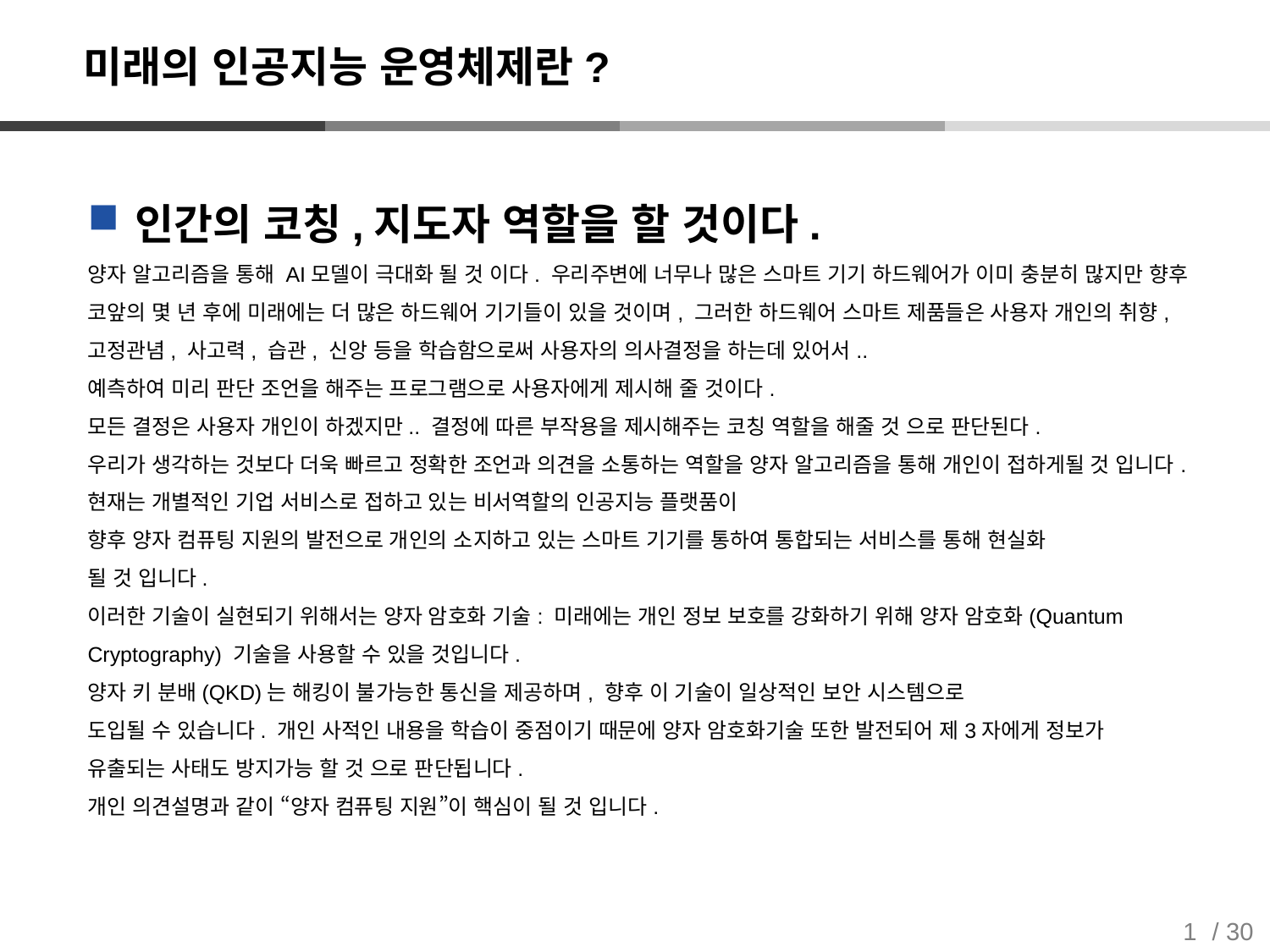

# 미래의 인공지능 운영체제란?
인간의 코칭,지도자 역할을 할 것이다.
양자 알고리즘을 통해 AI모델이 극대화 될 것 이다. 우리주변에 너무나 많은 스마트 기기 하드웨어가 이미 충분히 많지만 향후 코앞의 몇 년 후에 미래에는 더 많은 하드웨어 기기들이 있을 것이며, 그러한 하드웨어 스마트 제품들은 사용자 개인의 취향, 고정관념, 사고력, 습관, 신앙 등을 학습함으로써 사용자의 의사결정을 하는데 있어서..
예측하여 미리 판단 조언을 해주는 프로그램으로 사용자에게 제시해 줄 것이다.
모든 결정은 사용자 개인이 하겠지만.. 결정에 따른 부작용을 제시해주는 코칭 역할을 해줄 것 으로 판단된다.
우리가 생각하는 것보다 더욱 빠르고 정확한 조언과 의견을 소통하는 역할을 양자 알고리즘을 통해 개인이 접하게될 것 입니다.
현재는 개별적인 기업 서비스로 접하고 있는 비서역할의 인공지능 플랫품이
향후 양자 컴퓨팅 지원의 발전으로 개인의 소지하고 있는 스마트 기기를 통하여 통합되는 서비스를 통해 현실화
될 것 입니다.
이러한 기술이 실현되기 위해서는 양자 암호화 기술: 미래에는 개인 정보 보호를 강화하기 위해 양자 암호화(Quantum Cryptography) 기술을 사용할 수 있을 것입니다.
양자 키 분배(QKD)는 해킹이 불가능한 통신을 제공하며, 향후 이 기술이 일상적인 보안 시스템으로
도입될 수 있습니다. 개인 사적인 내용을 학습이 중점이기 때문에 양자 암호화기술 또한 발전되어 제3자에게 정보가
유출되는 사태도 방지가능 할 것 으로 판단됩니다.
개인 의견설명과 같이 “양자 컴퓨팅 지원”이 핵심이 될 것 입니다.